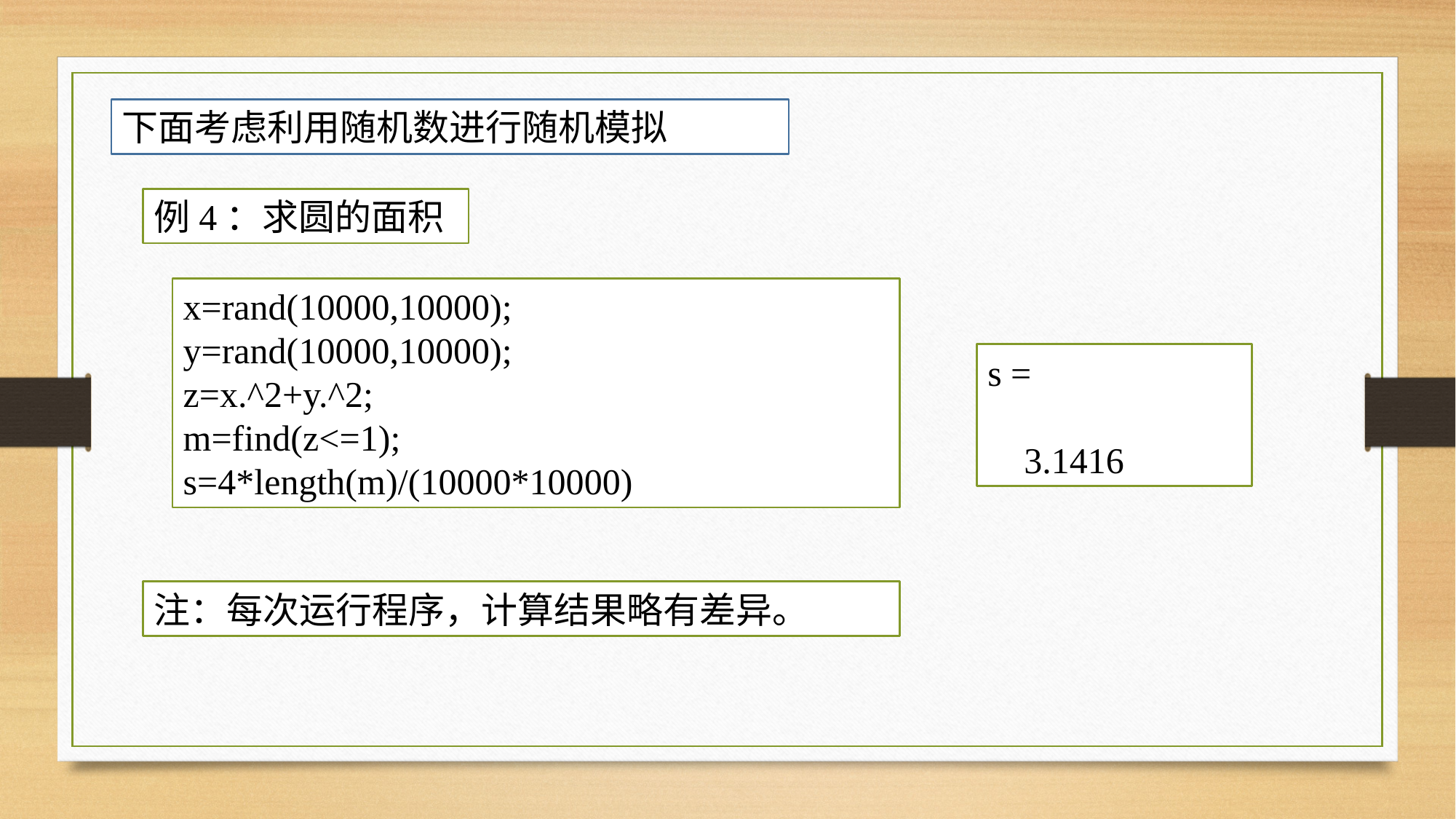

下面考虑利用随机数进行随机模拟
例4：求圆的面积
x=rand(10000,10000);
y=rand(10000,10000);
z=x.^2+y.^2;
m=find(z<=1);
s=4*length(m)/(10000*10000)
s =

    3.1416
注：每次运行程序，计算结果略有差异。